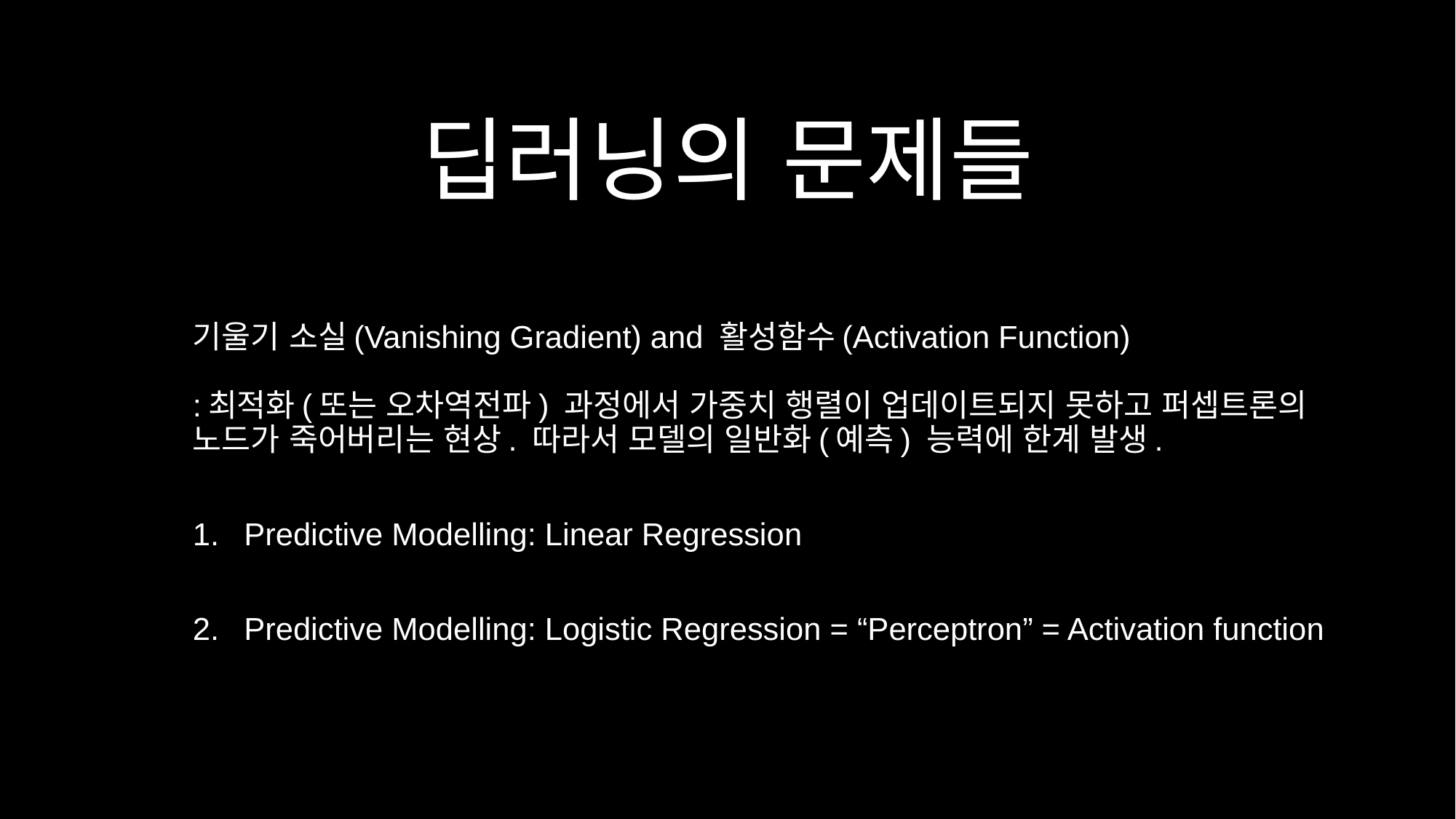

딥러닝의 문제들

기울기 소실(Vanishing Gradient) and 활성함수(Activation Function)
:최적화(또는 오차역전파) 과정에서 가중치 행렬이 업데이트되지 못하고 퍼셉트론의 노드가 죽어버리는 현상. 따라서 모델의 일반화(예측) 능력에 한계 발생.

Predictive Modelling: Linear Regression

Predictive Modelling: Logistic Regression = “Perceptron” = Activation function